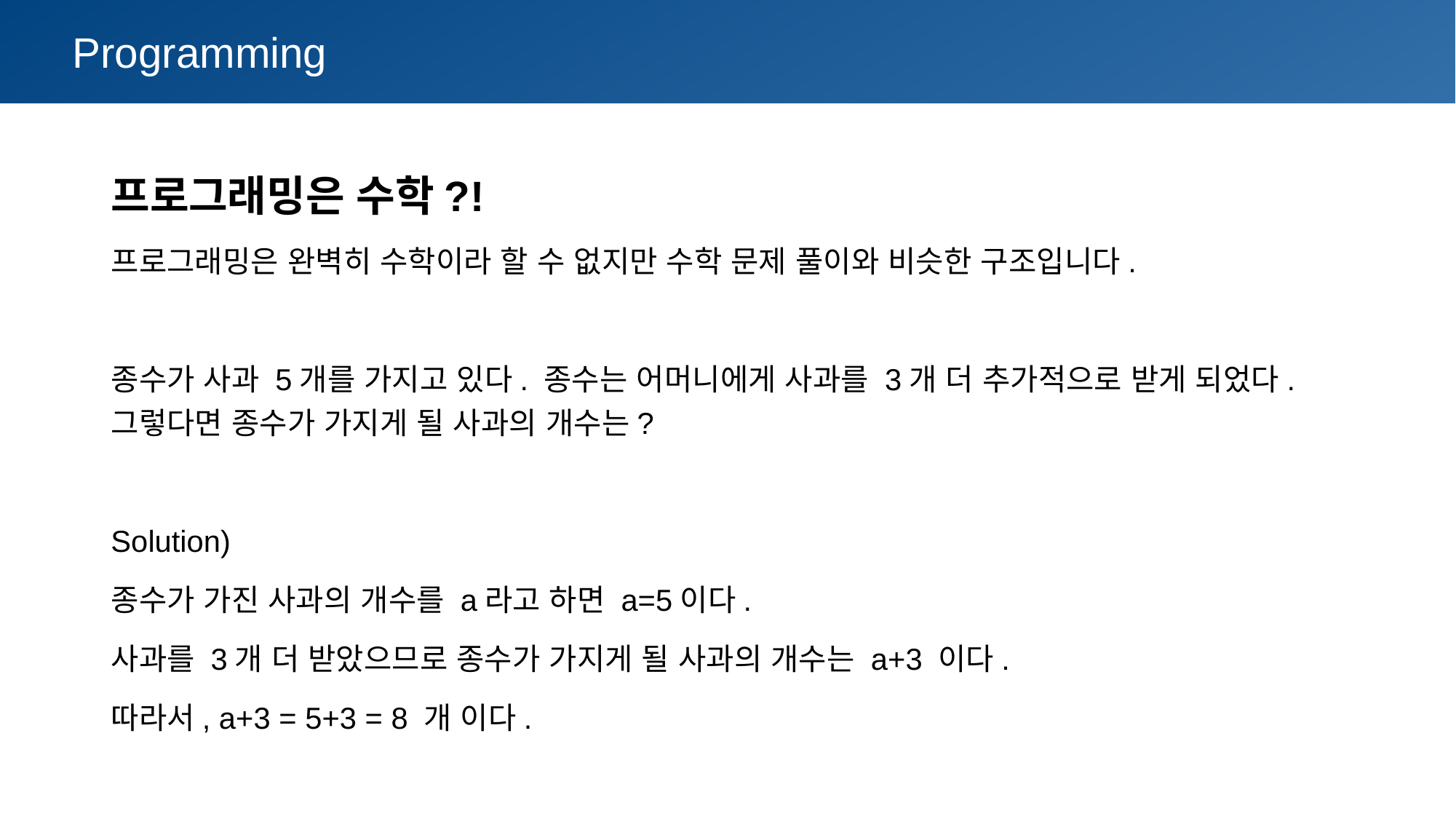

Programming
프로그래밍은 수학?!
프로그래밍은 완벽히 수학이라 할 수 없지만 수학 문제 풀이와 비슷한 구조입니다.

종수가 사과 5개를 가지고 있다. 종수는 어머니에게 사과를 3개 더 추가적으로 받게 되었다. 그렇다면 종수가 가지게 될 사과의 개수는?

Solution)
종수가 가진 사과의 개수를 a라고 하면 a=5이다.
사과를 3개 더 받았으므로 종수가 가지게 될 사과의 개수는 a+3 이다.
따라서, a+3 = 5+3 = 8 개 이다.